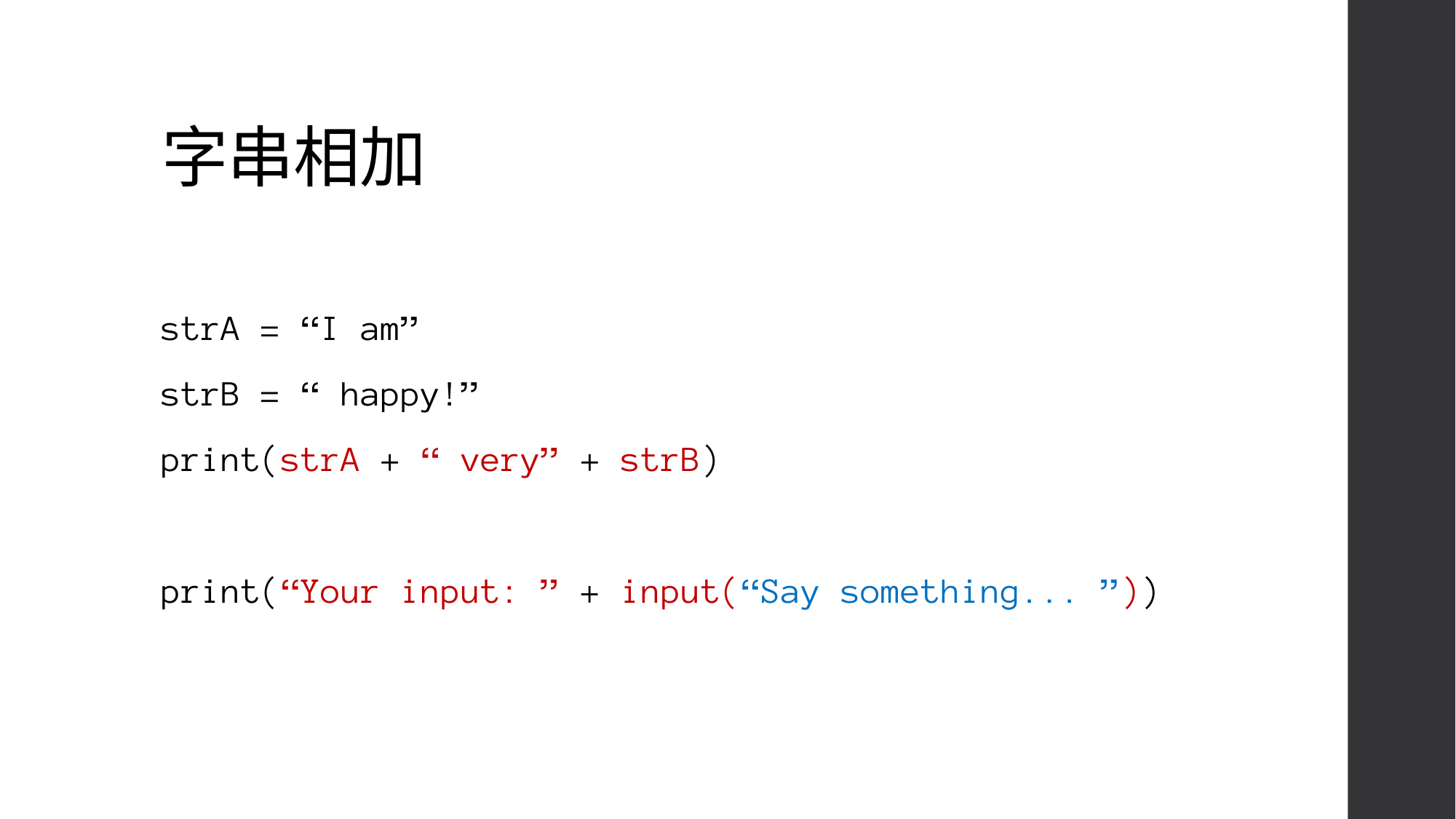

# 字串相加
strA = “I am”
strB = “ happy!”
print(strA + “ very” + strB)

print(“Your input: ” + input(“Say something... ”))